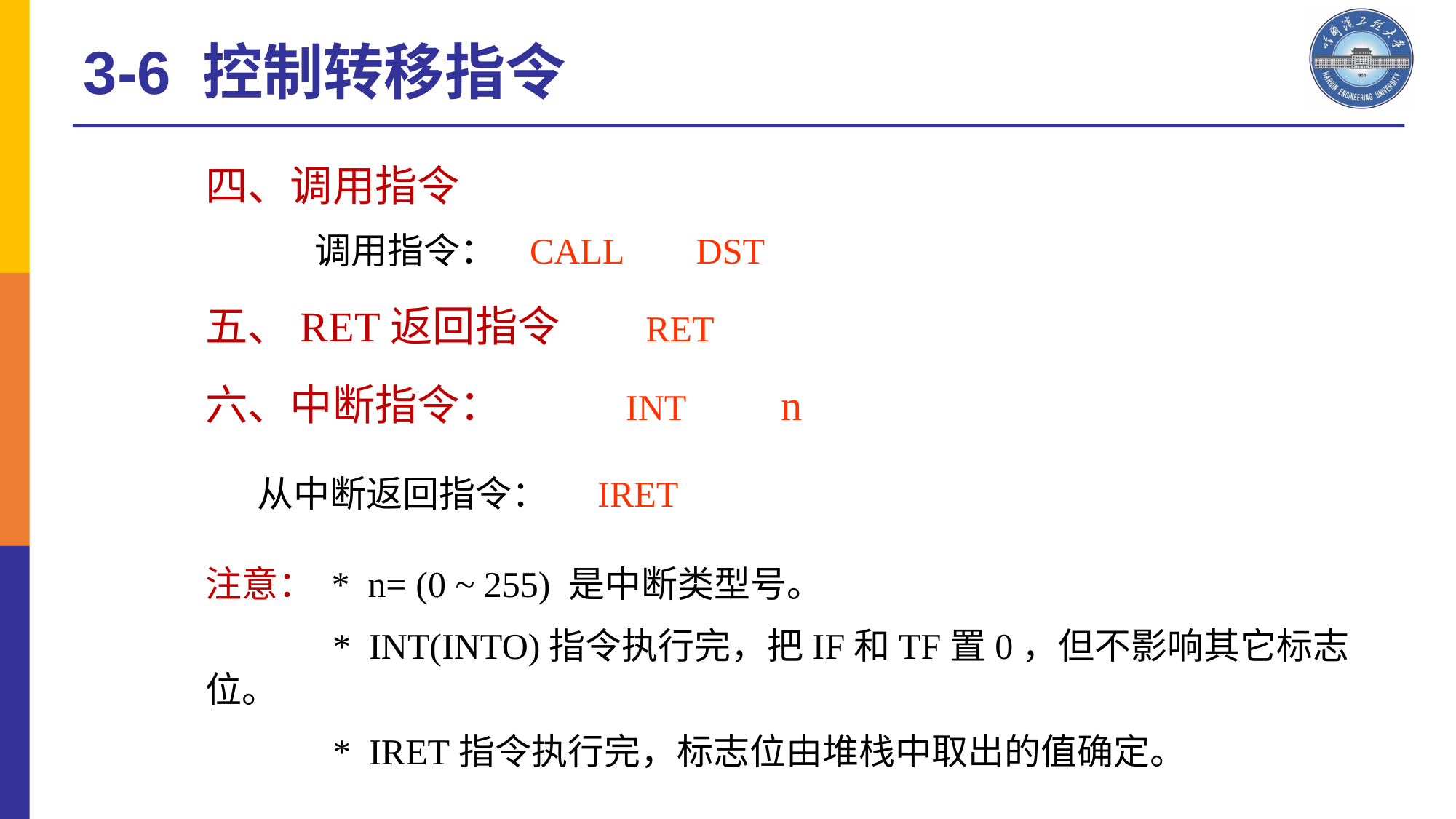

3-6 控制转移指令
四、调用指令
	调用指令：   CALL        DST
五、RET返回指令        RET
六、中断指令：            INT         n
从中断返回指令：     IRET
注意： *  n= (0 ~ 255) 是中断类型号。
              *  INT(INTO)指令执行完，把IF和TF置0，但不影响其它标志位。
              *  IRET指令执行完，标志位由堆栈中取出的值确定。